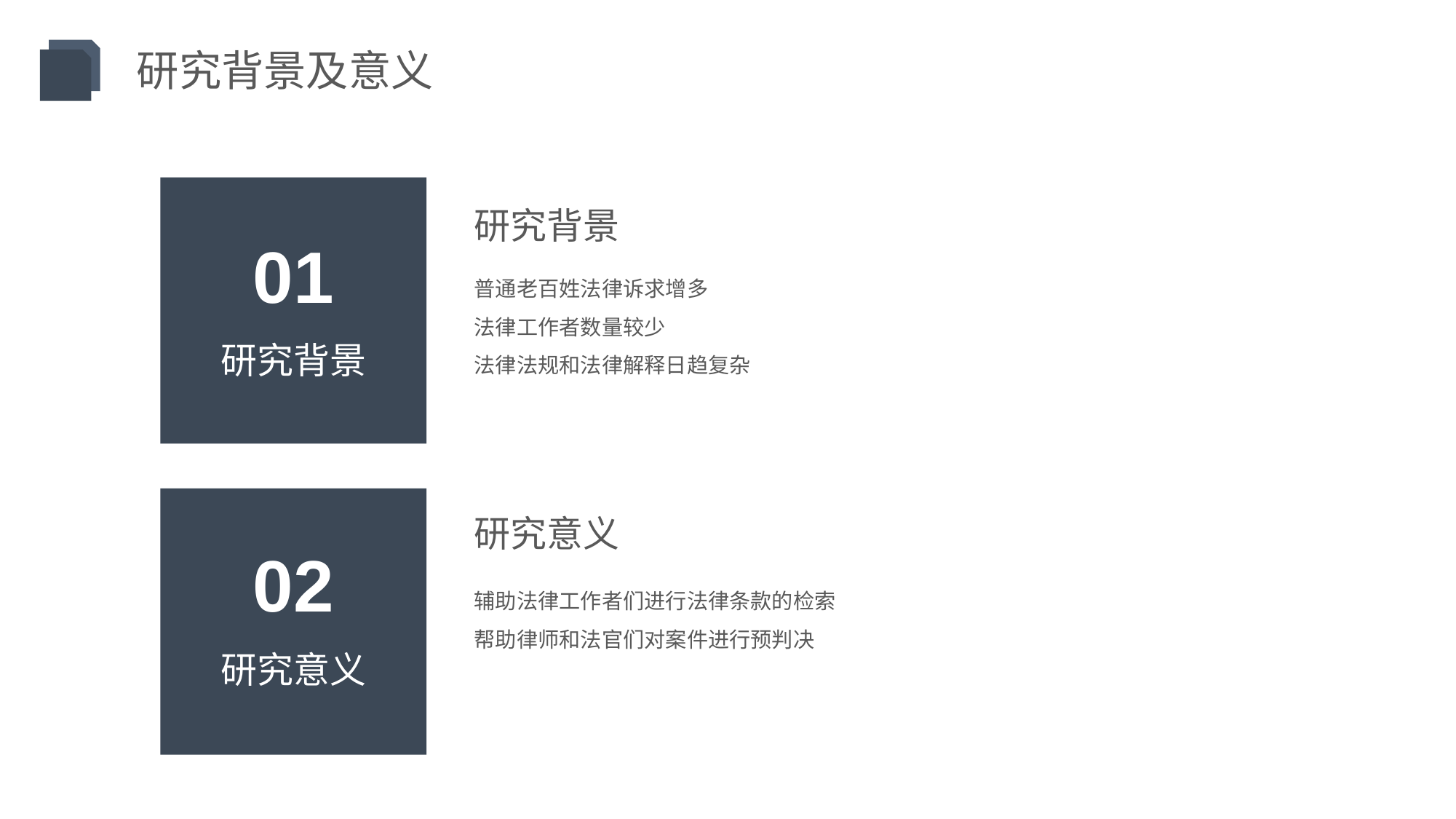

研究背景及意义

研究背景

01
研究背景
普通老百姓法律诉求增多
法律工作者数量较少
法律法规和法律解释日趋复杂
研究意义

02
研究意义
辅助法律工作者们进行法律条款的检索
帮助律师和法官们对案件进行预判决